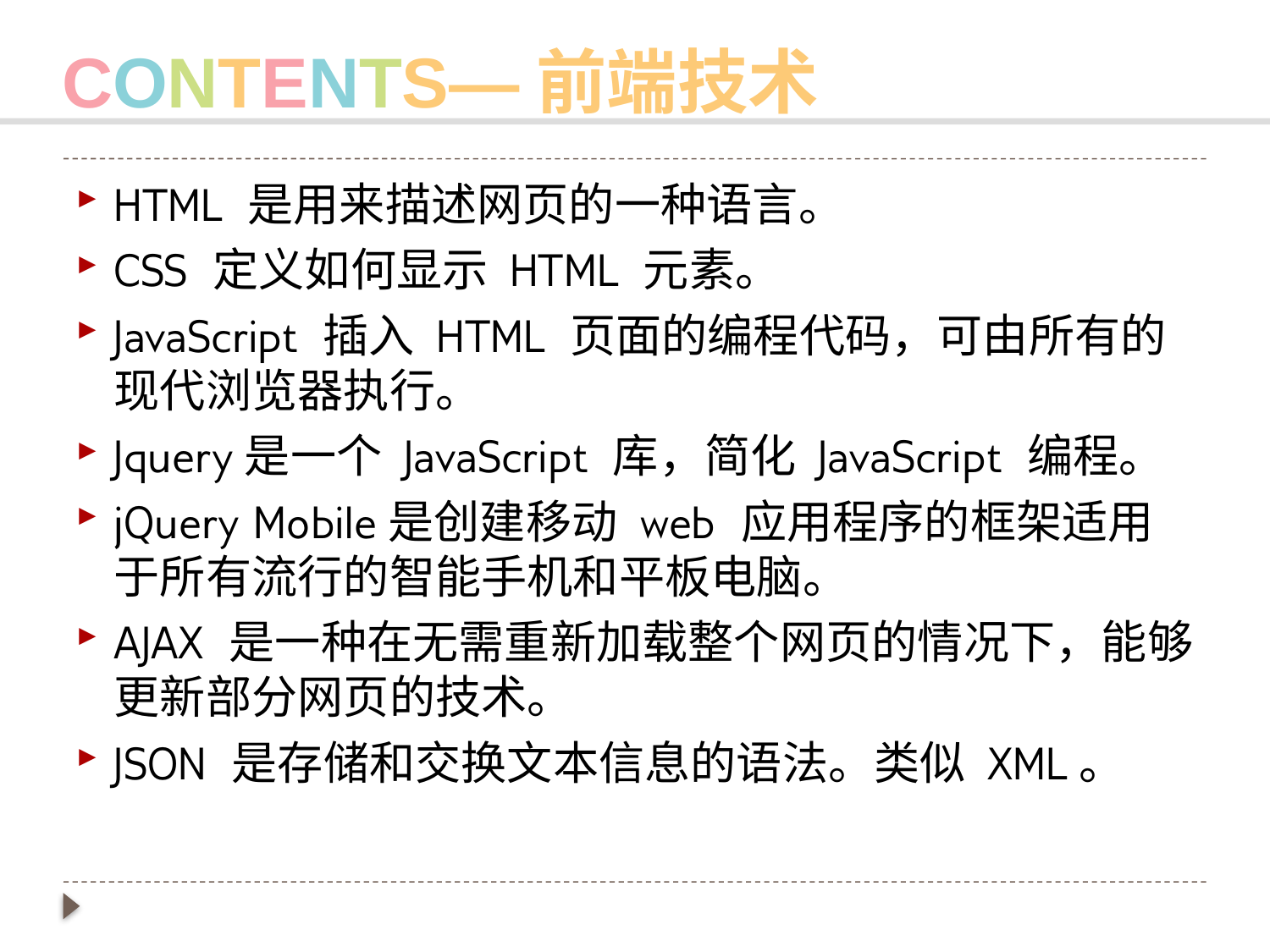

CONTENTS—前端技术

HTML 是用来描述网页的一种语言。
CSS 定义如何显示 HTML 元素。
JavaScript 插入 HTML 页面的编程代码，可由所有的现代浏览器执行。
Jquery是一个 JavaScript 库，简化 JavaScript 编程。
jQuery Mobile是创建移动 web 应用程序的框架适用于所有流行的智能手机和平板电脑。
AJAX 是一种在无需重新加载整个网页的情况下，能够更新部分网页的技术。
JSON 是存储和交换文本信息的语法。类似 XML。